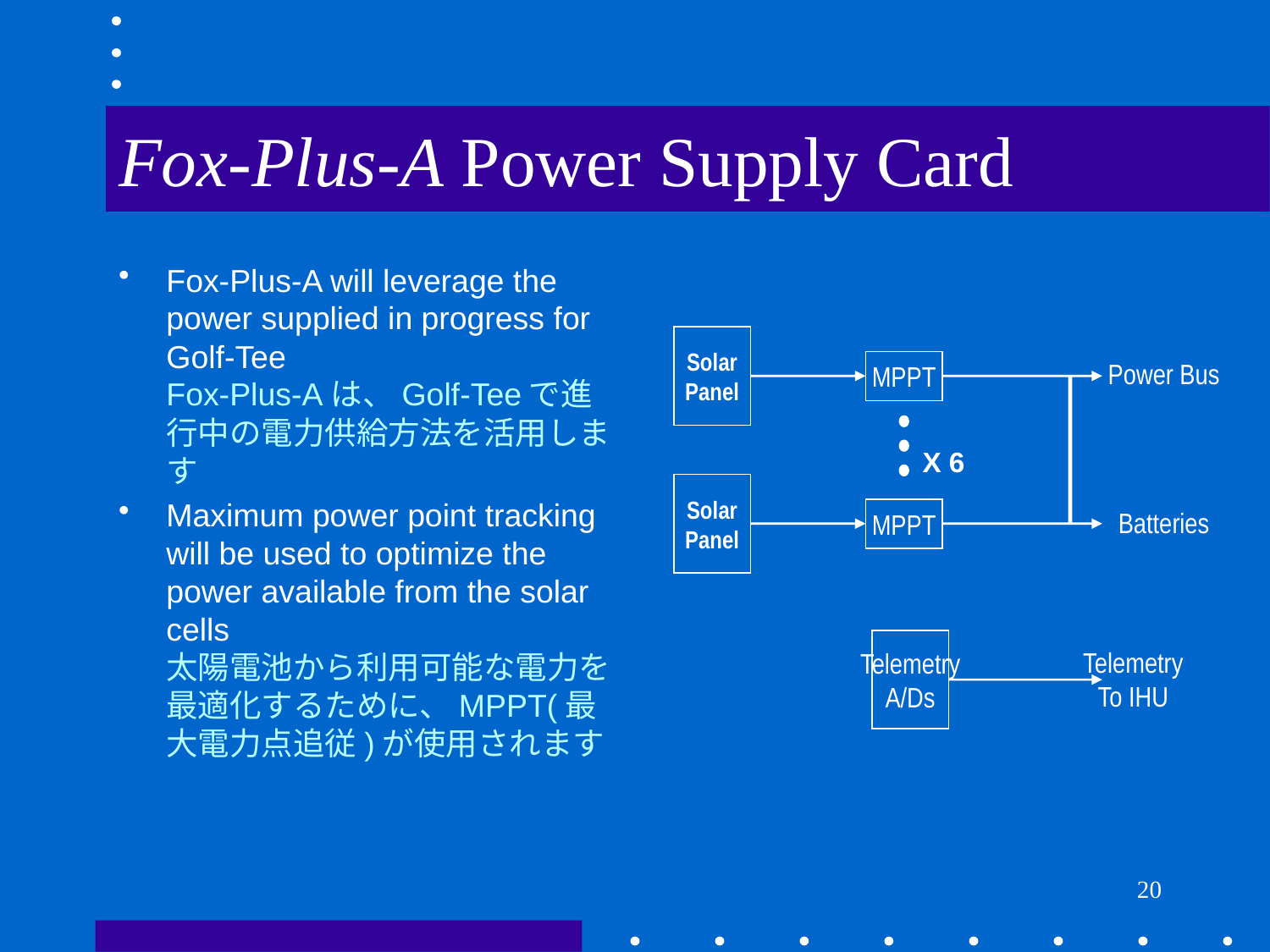

# Fox-Plus-A Power Supply Card
Fox-Plus-A will leverage the power supplied in progress for Golf-Tee
Fox-Plus-Aは、Golf-Teeで進行中の電力供給方法を活用します
Maximum power point tracking will be used to optimize the power available from the solar cells
太陽電池から利用可能な電力を最適化するために、MPPT(最大電力点追従)が使用されます
Solar
Panel
Power Bus
MPPT

X 6

Solar
Panel
MPPT
Batteries

Telemetry
A/Ds
Telemetry
To IHU

20